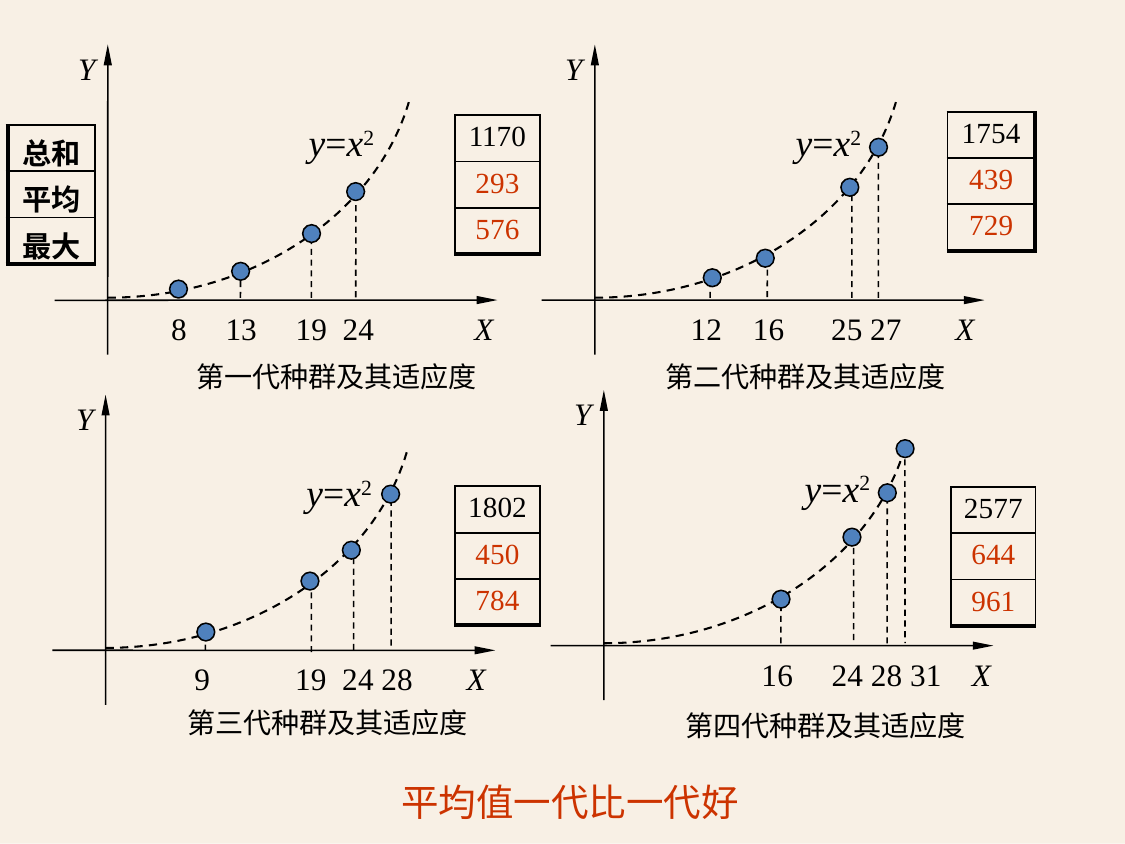

Y

y=x2

    8     13     19  24             X
第一代种群及其适应度

Y

y=x2

       12    16      25 27       X
第二代种群及其适应度
| 1754 |
| --- |
| 439 |
| 729 |
| 1170 |
| --- |
| 293 |
| 576 |
| 总和 |
| --- |
| 平均 |
| 最大 |

y=x2

               16     24 28 31    X
第四代种群及其适应度
Y

Y

y=x2

       9           19  24 28       X
第三代种群及其适应度
| 1802 |
| --- |
| 450 |
| 784 |
| 2577 |
| --- |
| 644 |
| 961 |

平均值一代比一代好